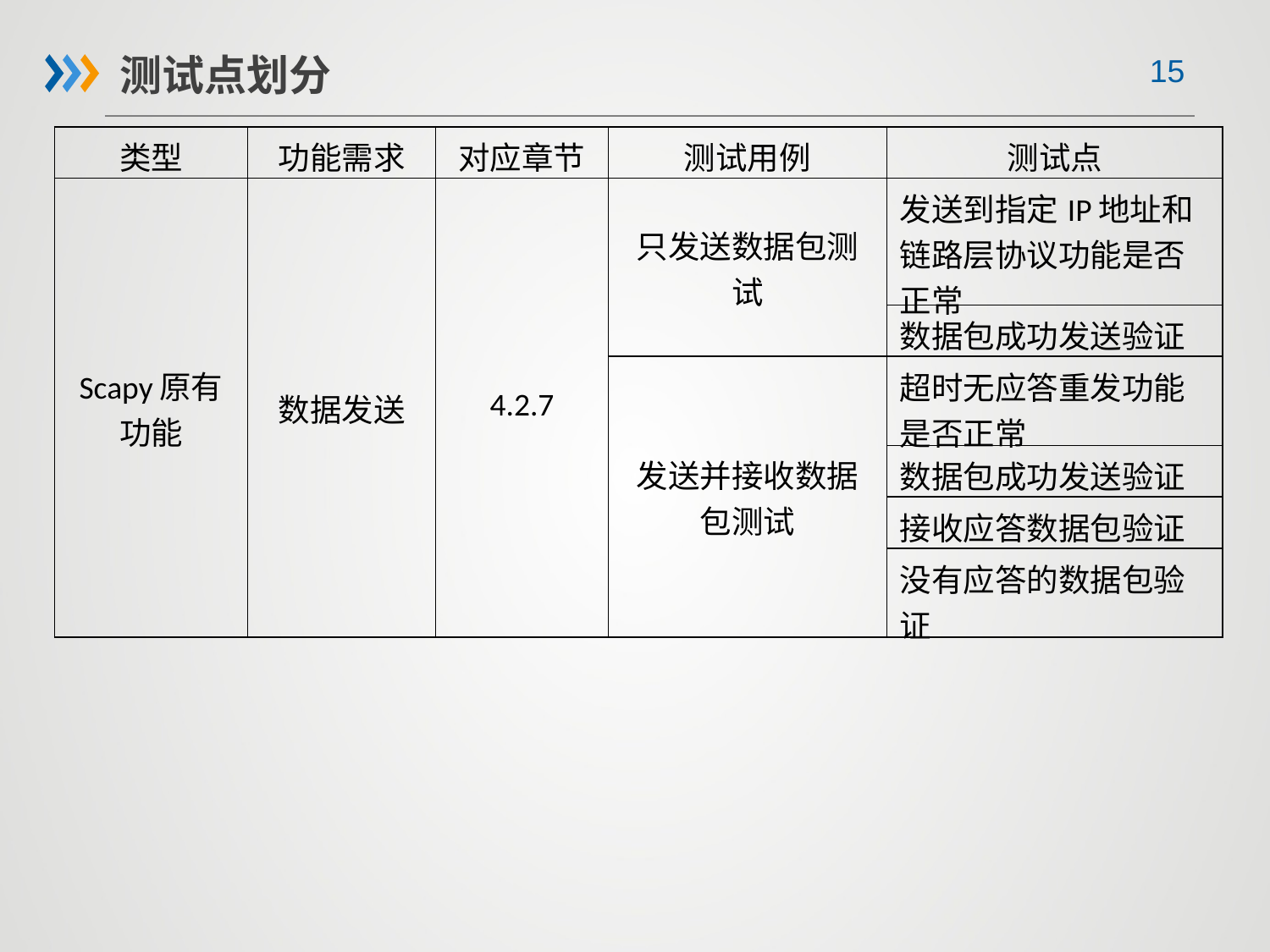

测试点划分
| 类型 | 功能需求 | 对应章节 | 测试用例 | 测试点 |
| --- | --- | --- | --- | --- |
| Scapy原有功能 | 数据发送 | 4.2.7 | 只发送数据包测试 | 发送到指定IP地址和链路层协议功能是否正常 |
|  |  |  |  | 数据包成功发送验证 |
|  |  |  | 发送并接收数据包测试 | 超时无应答重发功能是否正常 |
|  |  |  |  | 数据包成功发送验证 |
|  |  |  |  | 接收应答数据包验证 |
|  |  |  |  | 没有应答的数据包验证 |